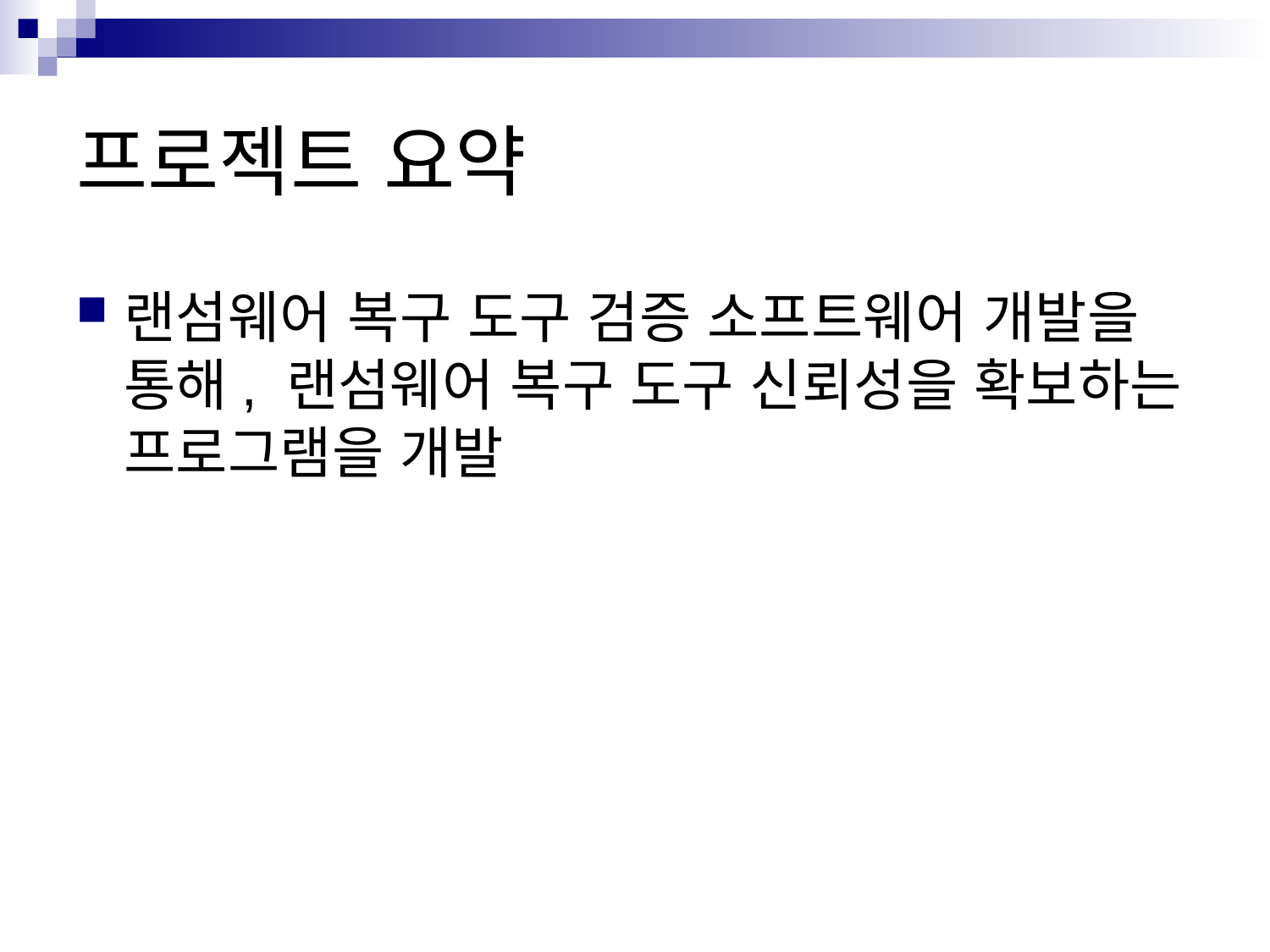

# 프로젝트 요약
랜섬웨어 복구 도구 검증 소프트웨어 개발을 통해, 랜섬웨어 복구 도구 신뢰성을 확보하는 프로그램을 개발